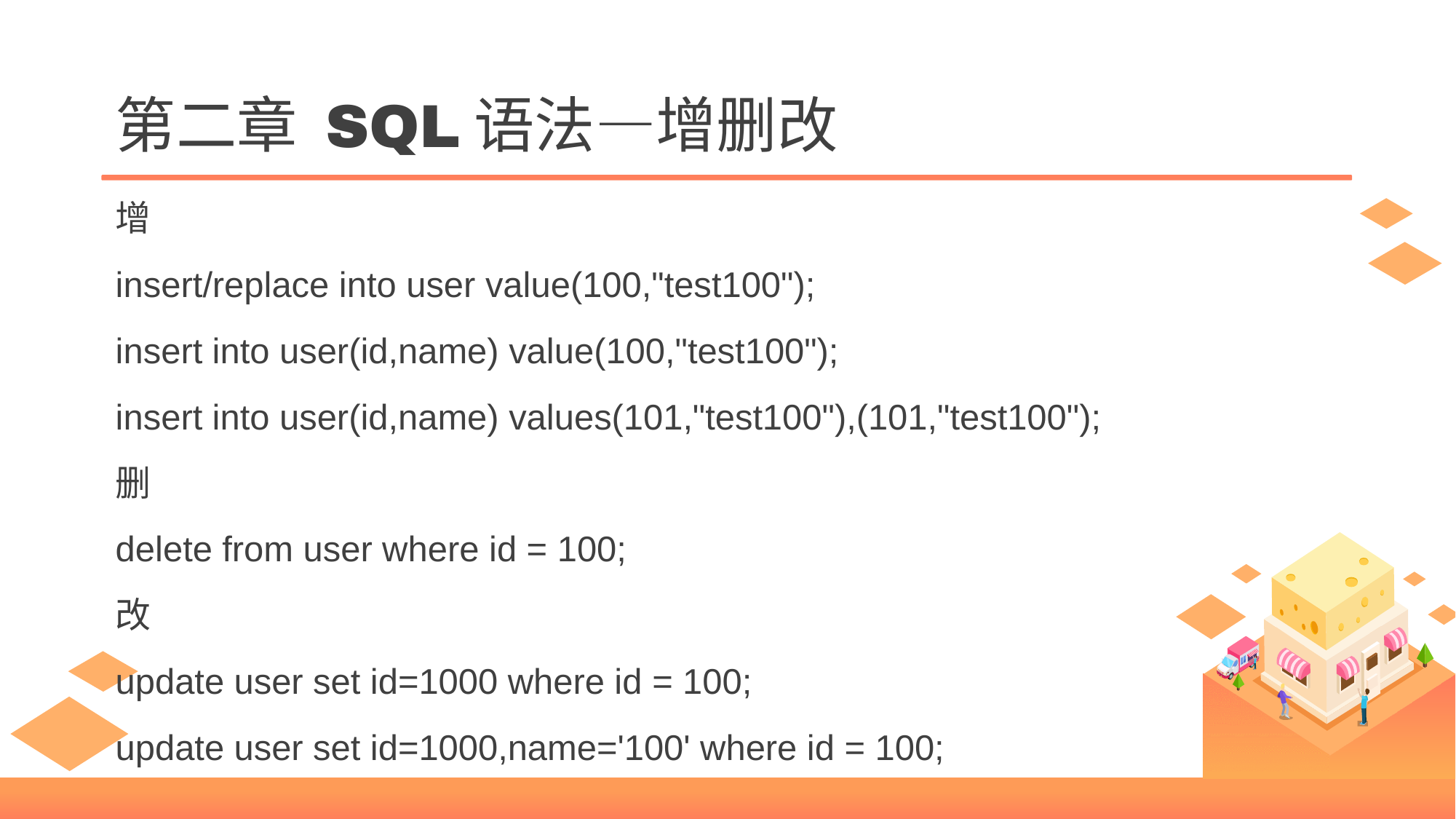

# 第二章 SQL语法—增删改
增
insert/replace into user value(100,"test100");
insert into user(id,name) value(100,"test100");
insert into user(id,name) values(101,"test100"),(101,"test100");
删
delete from user where id = 100;
改
update user set id=1000 where id = 100;
update user set id=1000,name='100' where id = 100;